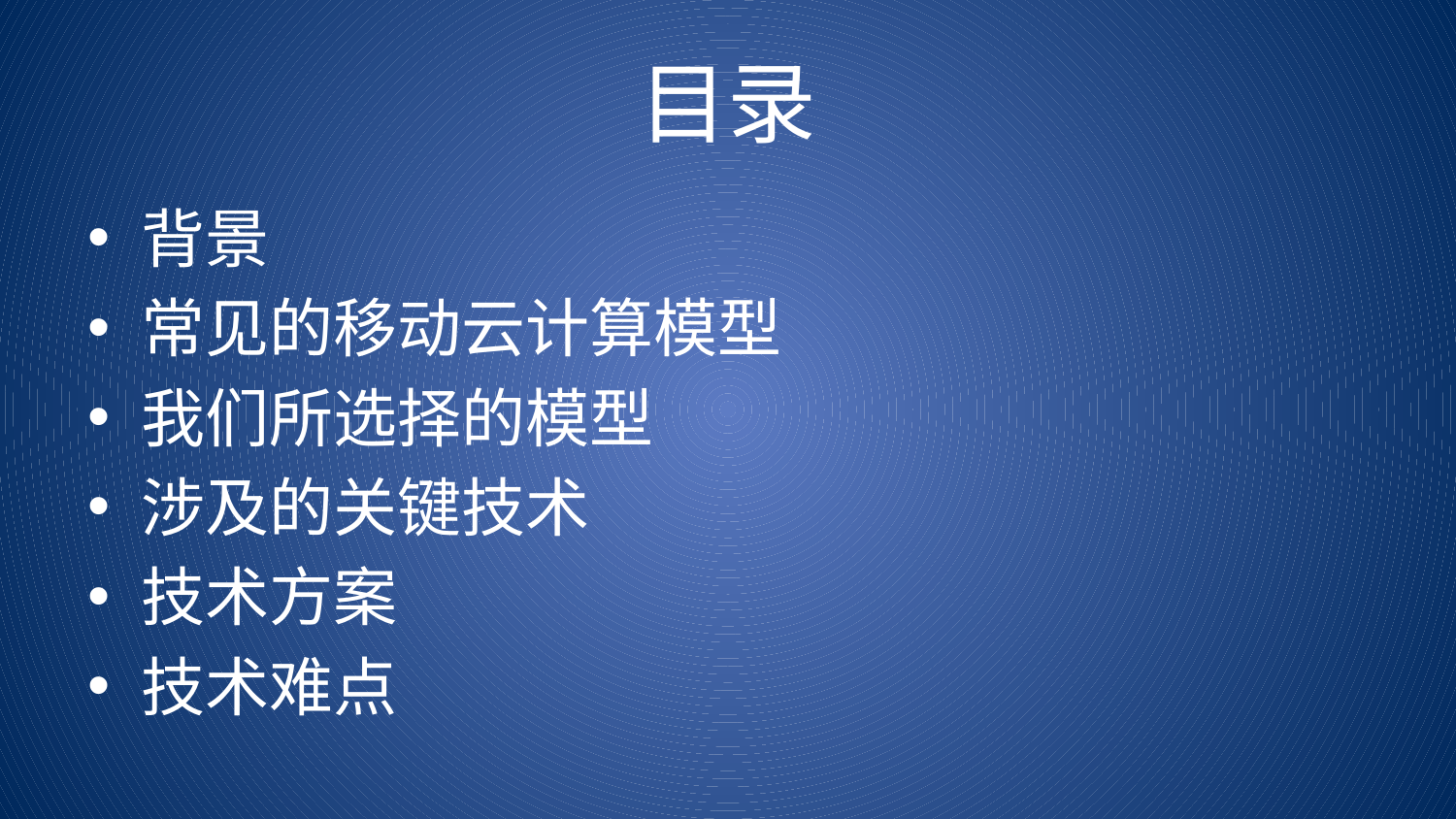

# 目录
背景
常见的移动云计算模型
我们所选择的模型
涉及的关键技术
技术方案
技术难点